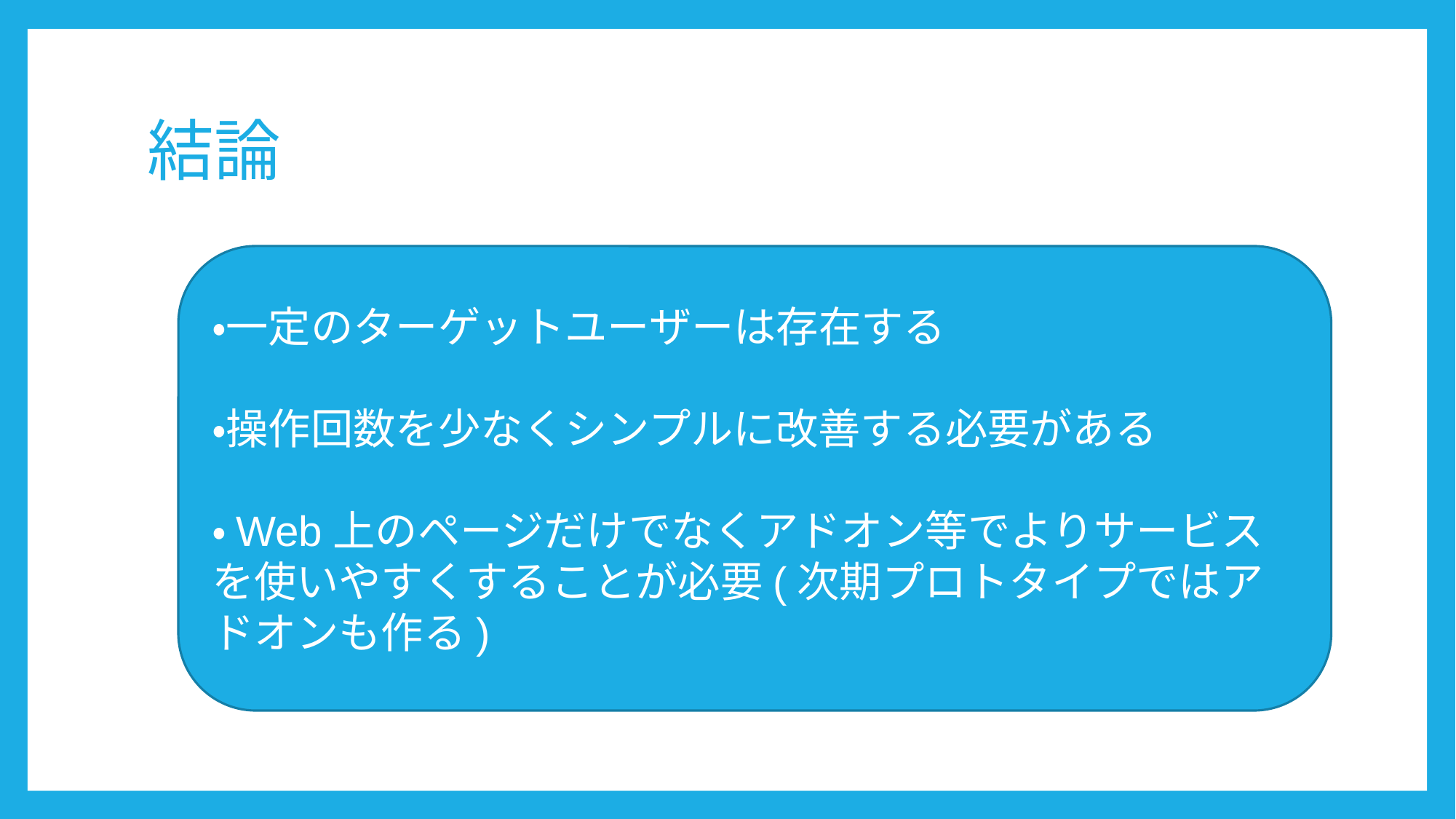

# 結論
・一定のターゲットユーザーは存在する

・操作回数を少なくシンプルに改善する必要がある

・Web上のページだけでなくアドオン等でよりサービスを使いやすくすることが必要(次期プロトタイプではアドオンも作る)